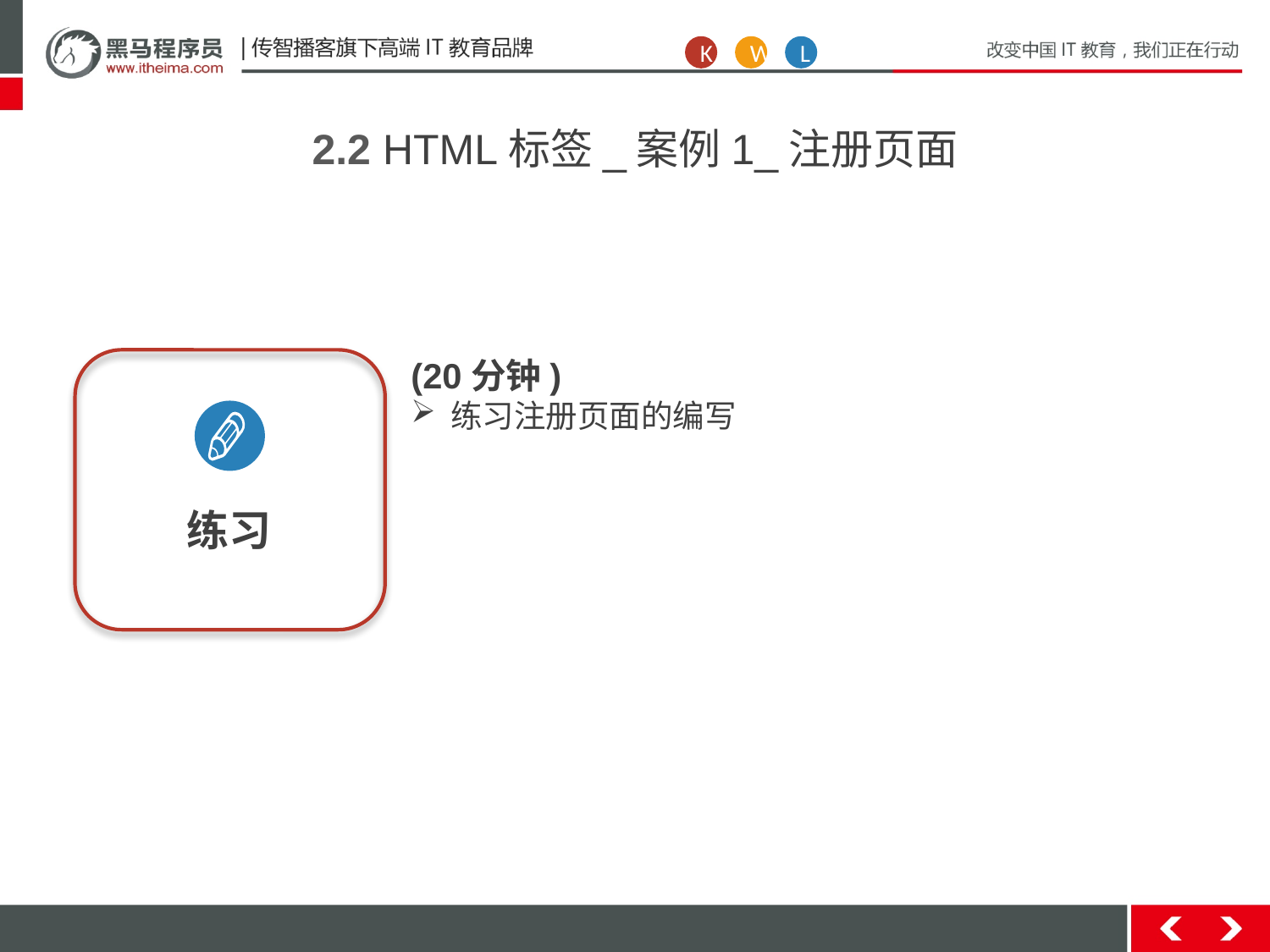

K
W
L
2.2 HTML标签_案例1_注册页面

(20分钟)
练习注册页面的编写

练习